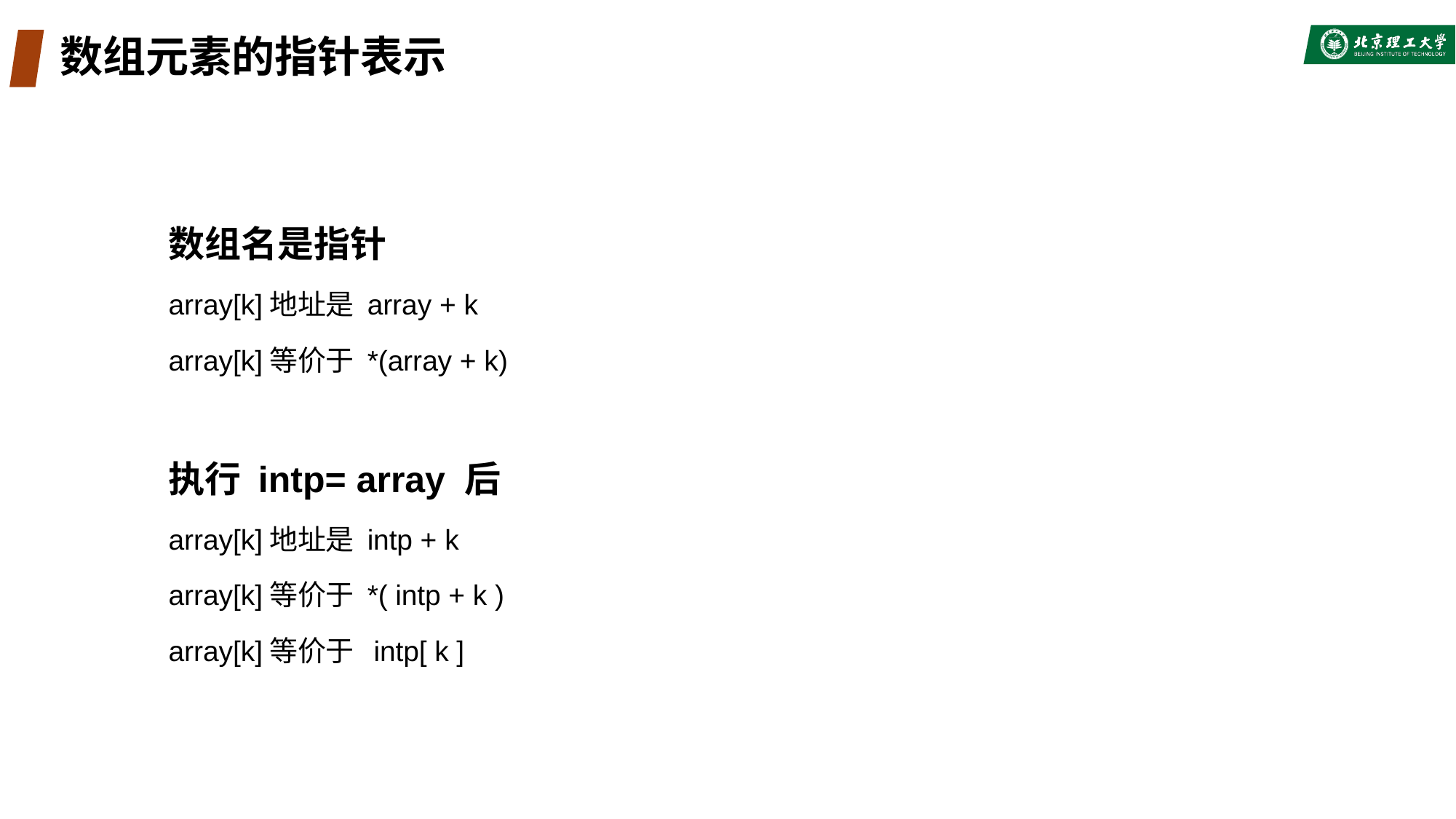

# 数组元素的指针表示
数组名是指针
array[k]地址是 array + k
array[k]等价于 *(array + k)

执行 intp= array 后
array[k]地址是 intp + k
array[k]等价于 *( intp + k )
array[k]等价于  intp[ k ]